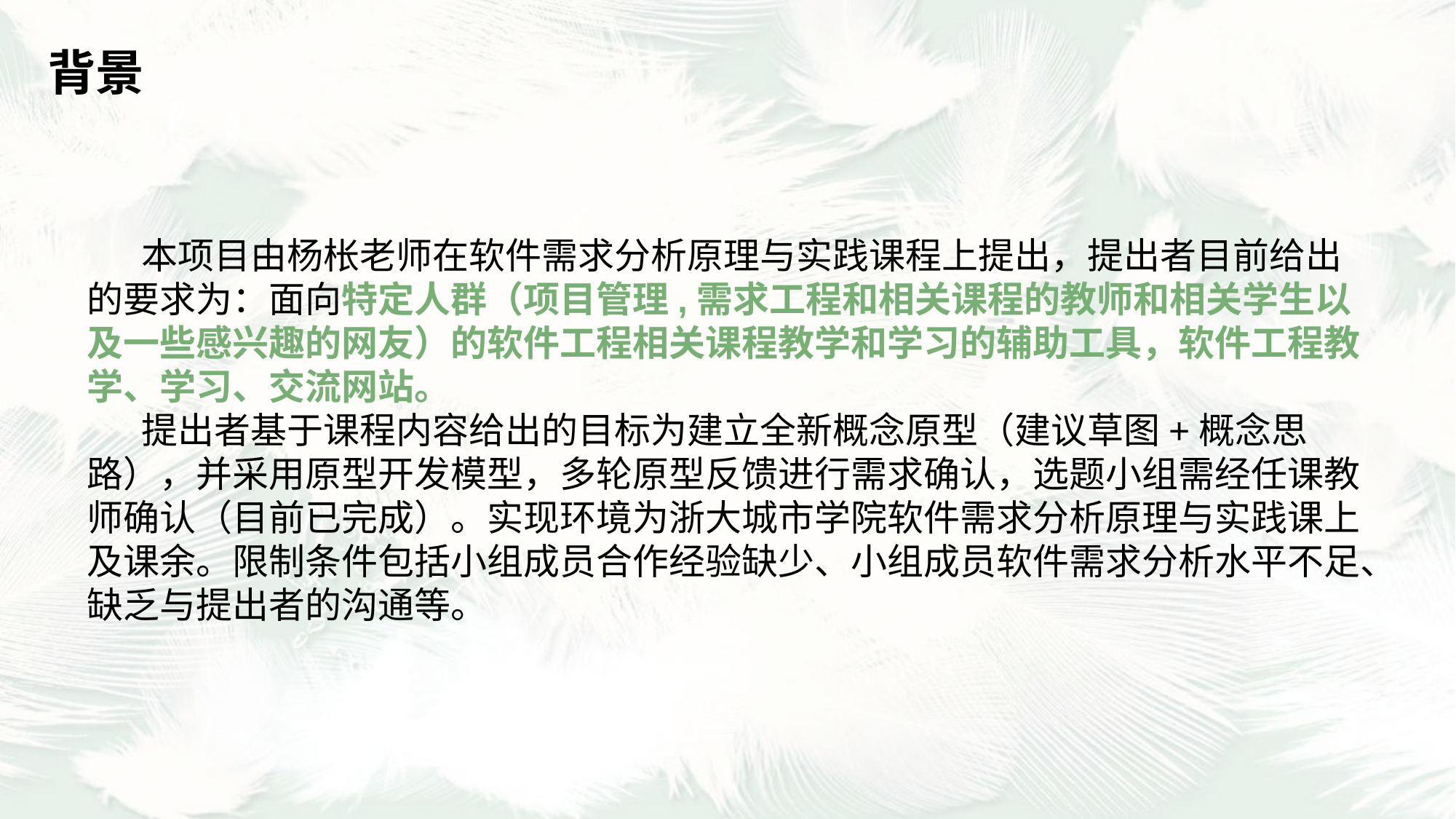

背景
本项目由杨枨老师在软件需求分析原理与实践课程上提出，提出者目前给出的要求为：面向特定人群（项目管理,需求工程和相关课程的教师和相关学生以及一些感兴趣的网友）的软件工程相关课程教学和学习的辅助工具，软件工程教学、学习、交流网站。
提出者基于课程内容给出的目标为建立全新概念原型（建议草图+概念思路），并采用原型开发模型，多轮原型反馈进行需求确认，选题小组需经任课教师确认（目前已完成）。实现环境为浙大城市学院软件需求分析原理与实践课上及课余。限制条件包括小组成员合作经验缺少、小组成员软件需求分析水平不足、缺乏与提出者的沟通等。